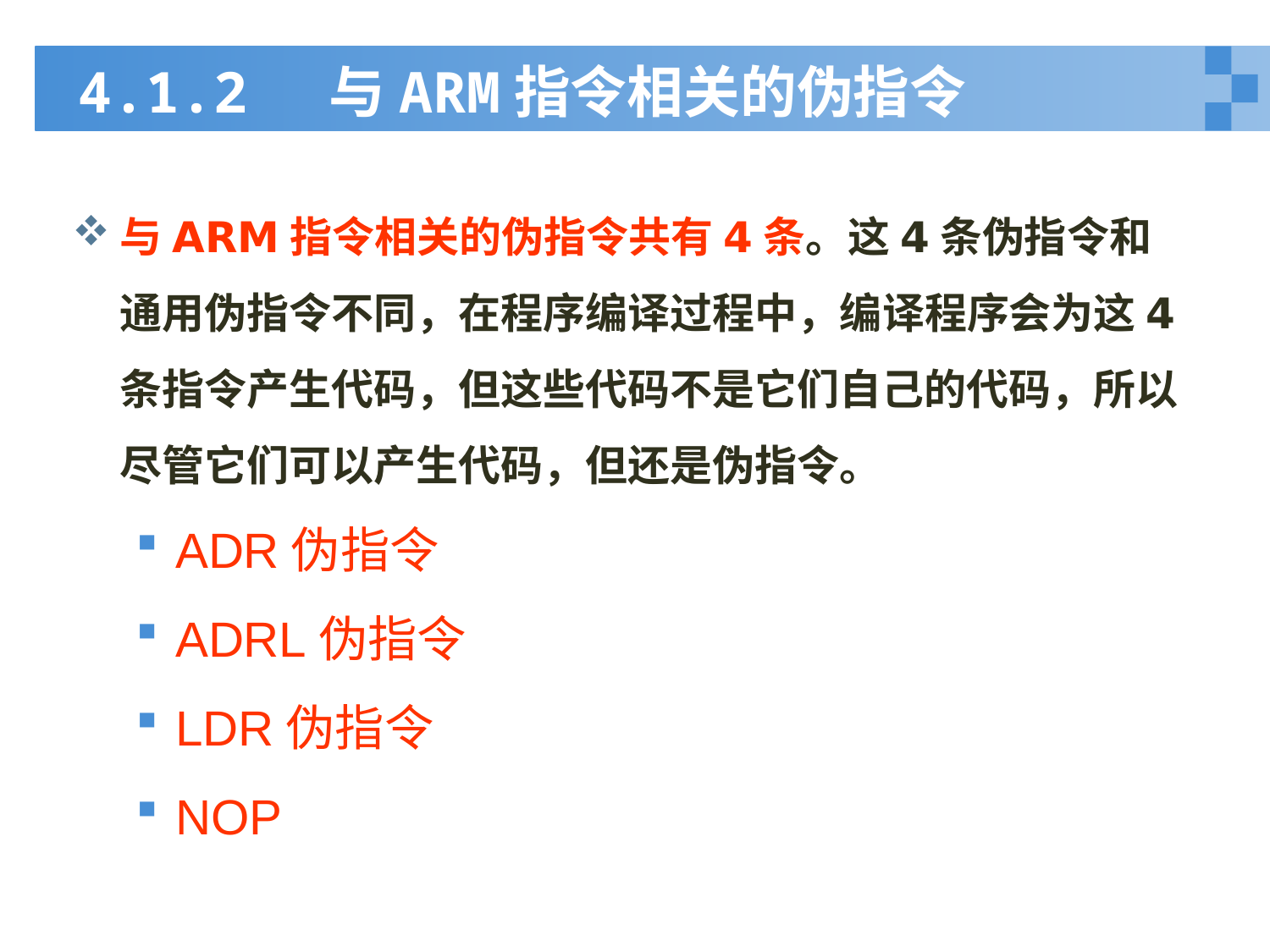

# 4.1.2  与ARM指令相关的伪指令
与ARM指令相关的伪指令共有4条。这4条伪指令和通用伪指令不同，在程序编译过程中，编译程序会为这4条指令产生代码，但这些代码不是它们自己的代码，所以尽管它们可以产生代码，但还是伪指令。
ADR伪指令
ADRL伪指令
LDR伪指令
NOP